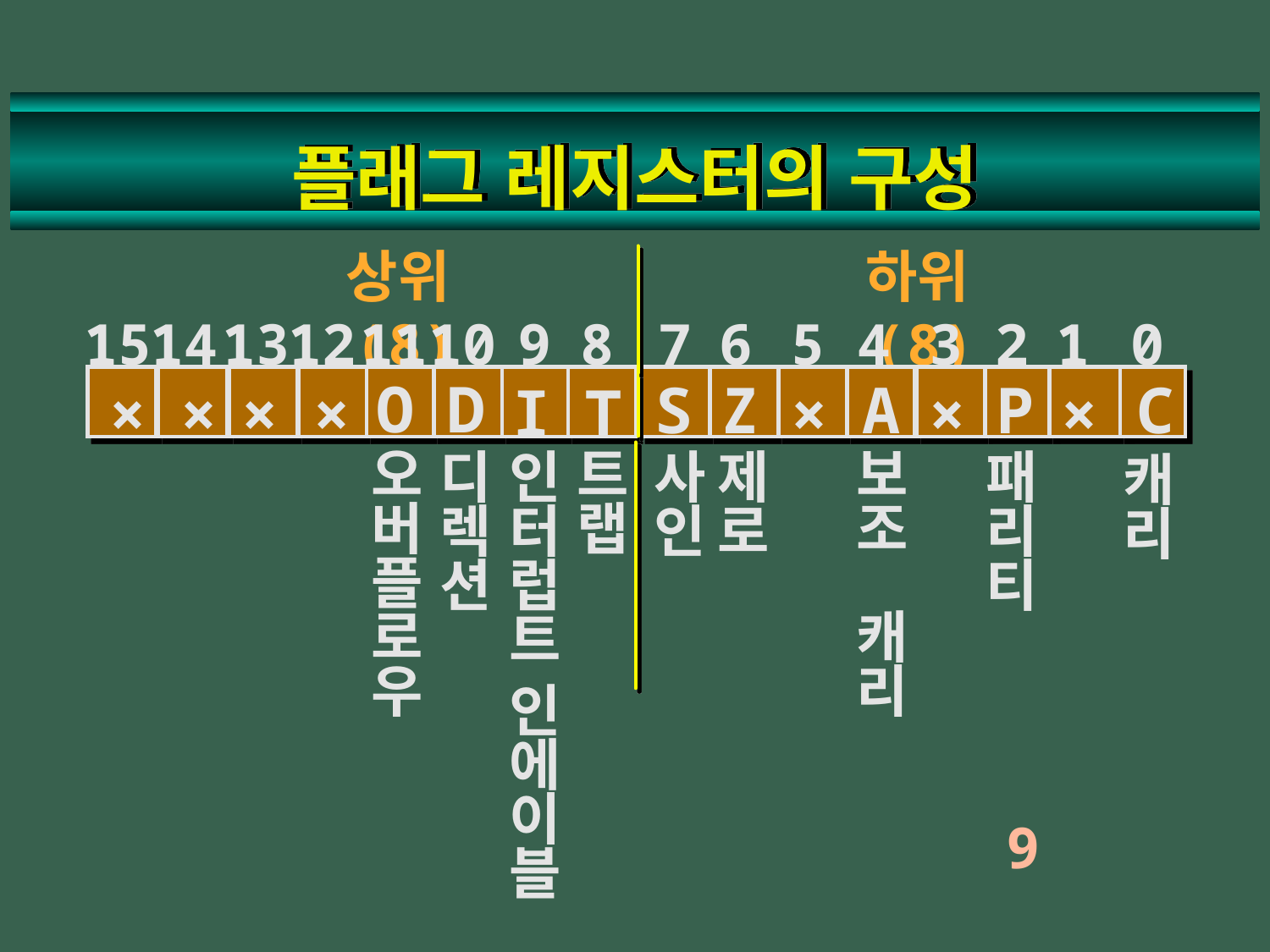

# 플래그 레지스터의 구성
상위(8)
하위(8)

15
14
13
12
11
10
9
8
7
6
5
4
3
2
1
0
O
D
S
Z
A
P
C

I
T

×
×
×
×
×
×
×

오
버
플
로
우
트
랩
보
조

캐
리
패
리
티
디
렉
션
제
로
인
터
럽
트

인
에
이
블
사
인
캐
리
9